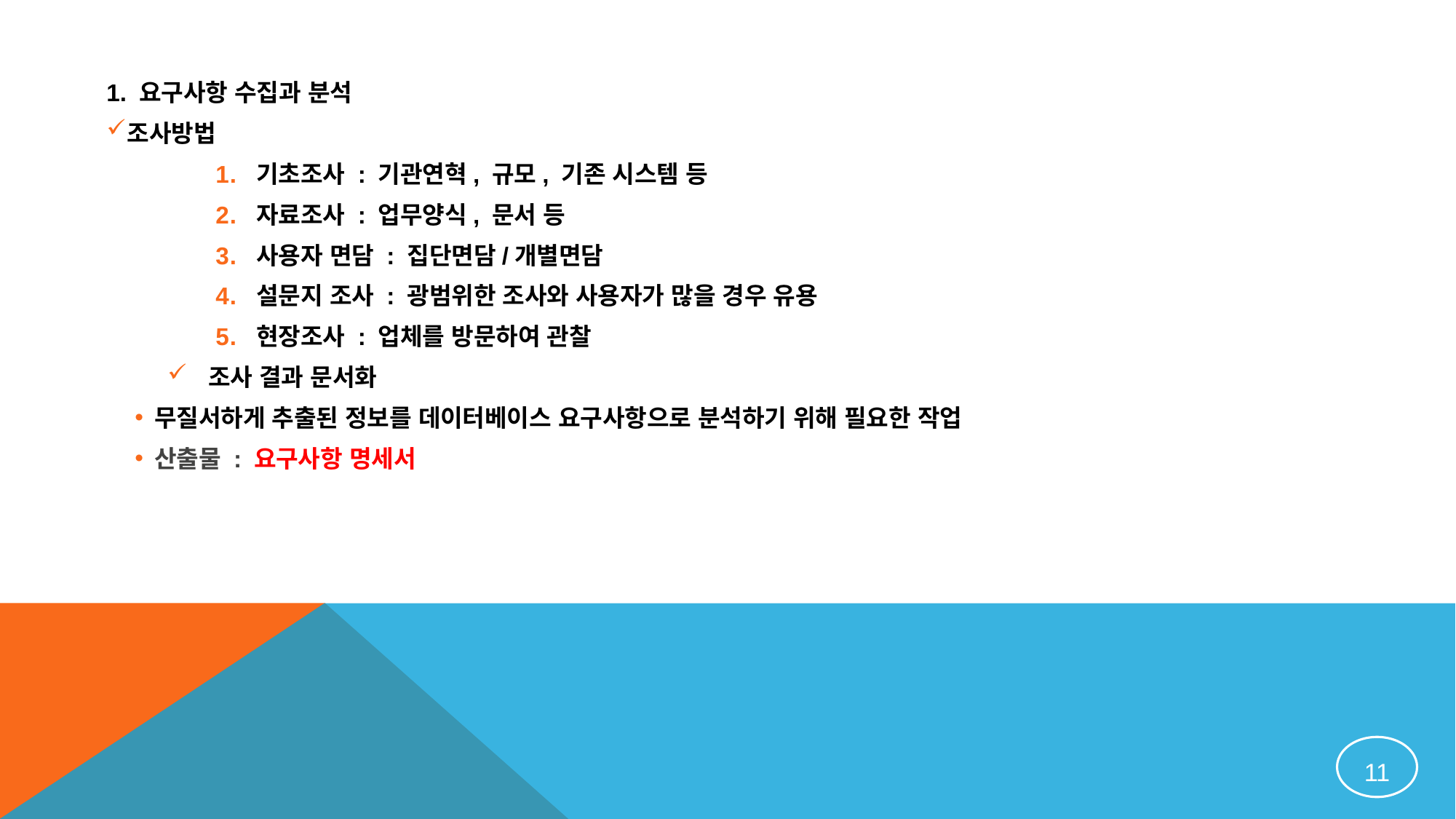

1. 요구사항 수집과 분석
조사방법
기초조사 : 기관연혁, 규모, 기존 시스템 등
자료조사 : 업무양식, 문서 등
사용자 면담 : 집단면담/개별면담
설문지 조사 : 광범위한 조사와 사용자가 많을 경우 유용
현장조사 : 업체를 방문하여 관찰
조사 결과 문서화
무질서하게 추출된 정보를 데이터베이스 요구사항으로 분석하기 위해 필요한 작업
산출물 : 요구사항 명세서

11